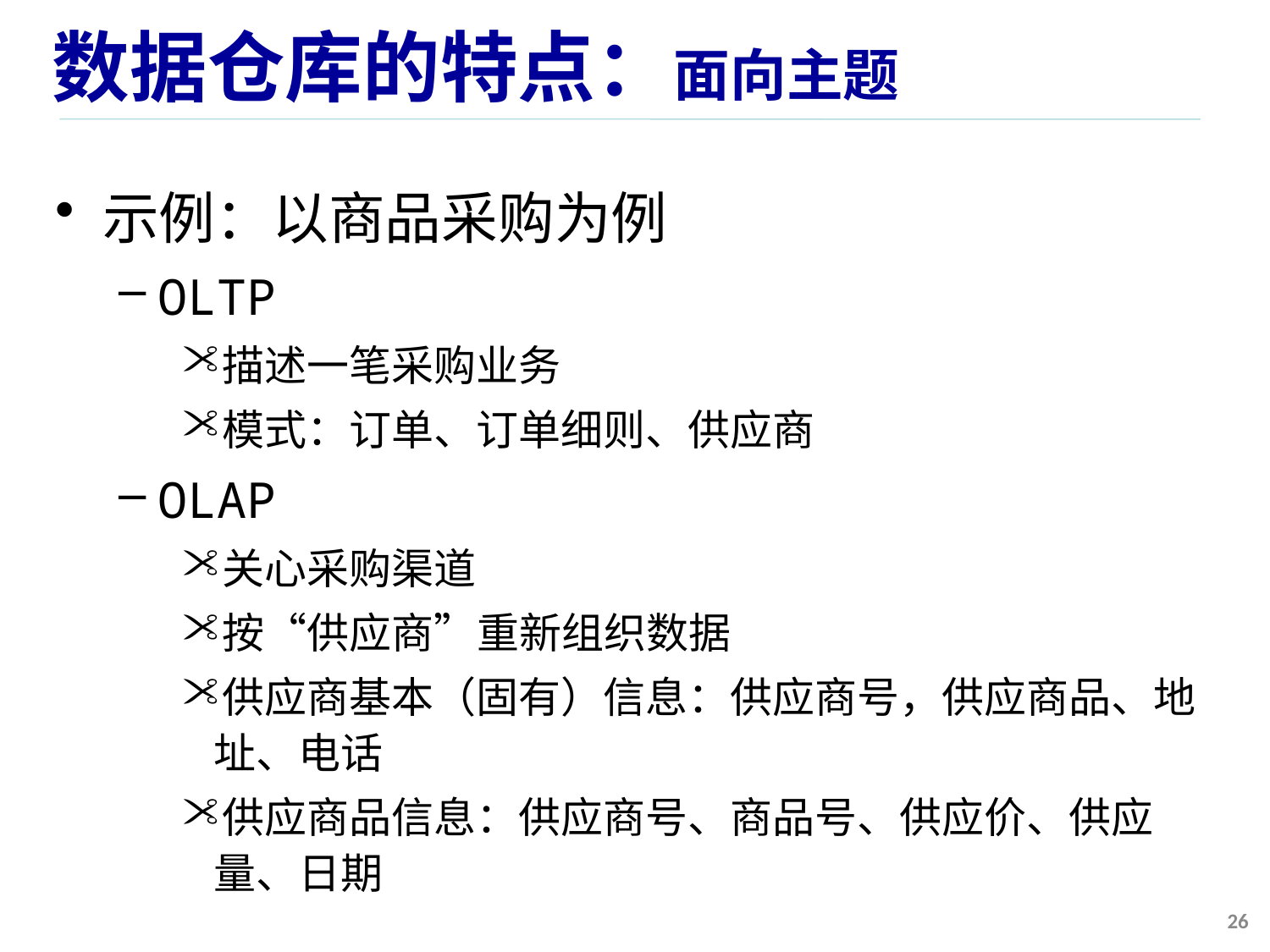

# 数据仓库的特点：面向主题
示例：以商品采购为例
OLTP
描述一笔采购业务
模式：订单、订单细则、供应商
OLAP
关心采购渠道
按“供应商”重新组织数据
供应商基本（固有）信息：供应商号，供应商品、地址、电话
供应商品信息：供应商号、商品号、供应价、供应量、日期
26